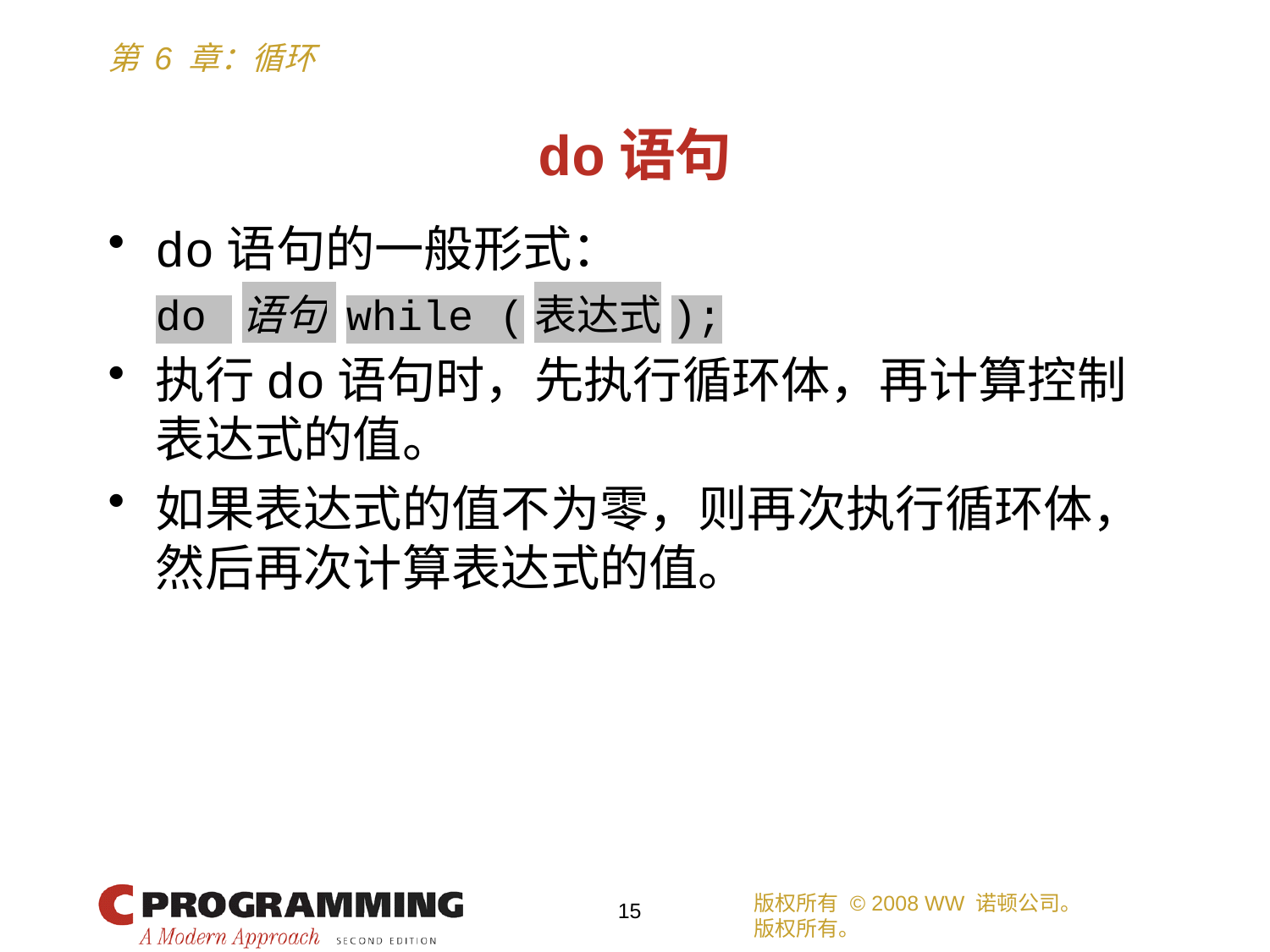

# do语句
do语句的一般形式：
	do 语句 while (表达式);
执行do语句时，先执行循环体，再计算控制表达式的值。
如果表达式的值不为零，则再次执行循环体，然后再次计算表达式的值。

版权所有 © 2008 WW 诺顿公司。
版权所有。
15